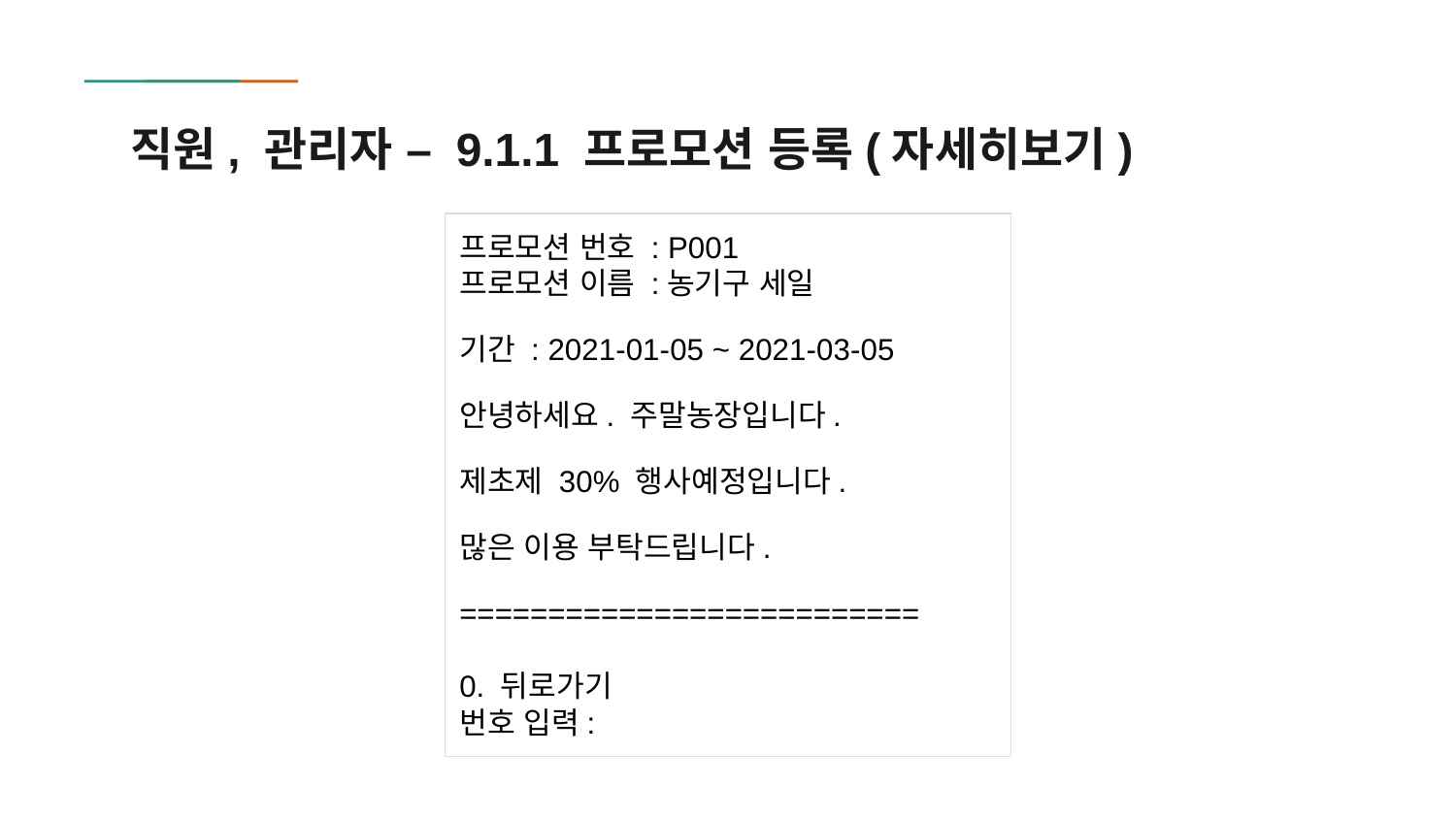

# 직원, 관리자 – 9.1.1 프로모션 등록(자세히보기)
프로모션 번호 : P001
프로모션 이름 :농기구 세일
기간 : 2021-01-05 ~ 2021-03-05
안녕하세요. 주말농장입니다.
제초제 30% 행사예정입니다.
많은 이용 부탁드립니다.
==========================

0. 뒤로가기
번호 입력: